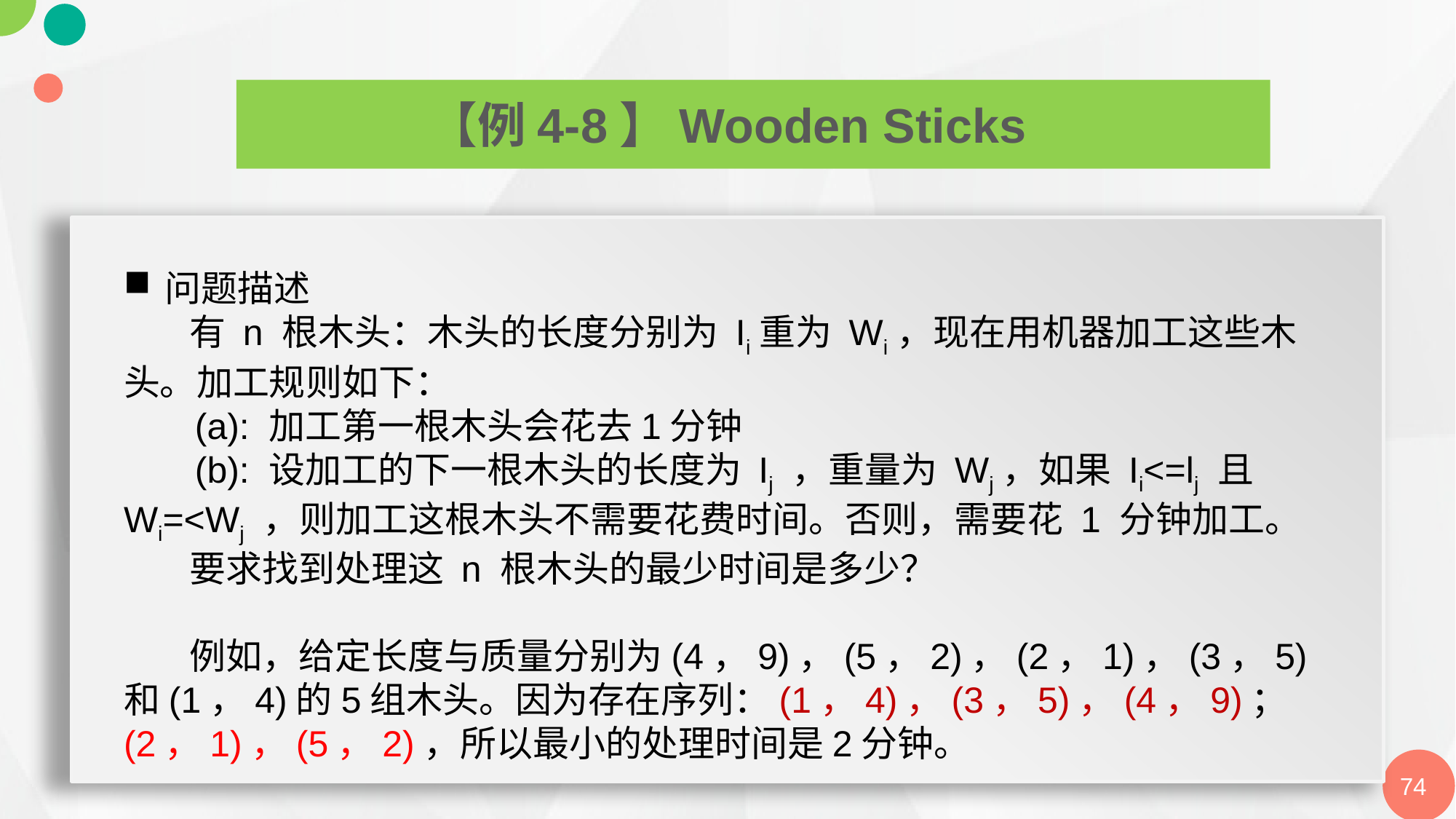

【例4-8】Wooden Sticks
问题描述
       有 n 根木头：木头的长度分别为 Ii重为 Wi，现在用机器加工这些木头。加工规则如下：
       (a): 加工第一根木头会花去1分钟
       (b): 设加工的下一根木头的长度为 Ij ，重量为 Wj，如果 Ii<=lj 且 Wi=<Wj ，则加工这根木头不需要花费时间。否则，需要花 1 分钟加工。
       要求找到处理这 n 根木头的最少时间是多少？

       例如，给定长度与质量分别为(4，9)，(5，2)，(2，1)，(3，5)和(1，4)的5组木头。因为存在序列：(1，4)，(3，5)，(4，9)；(2，1)，(5，2)，所以最小的处理时间是2分钟。